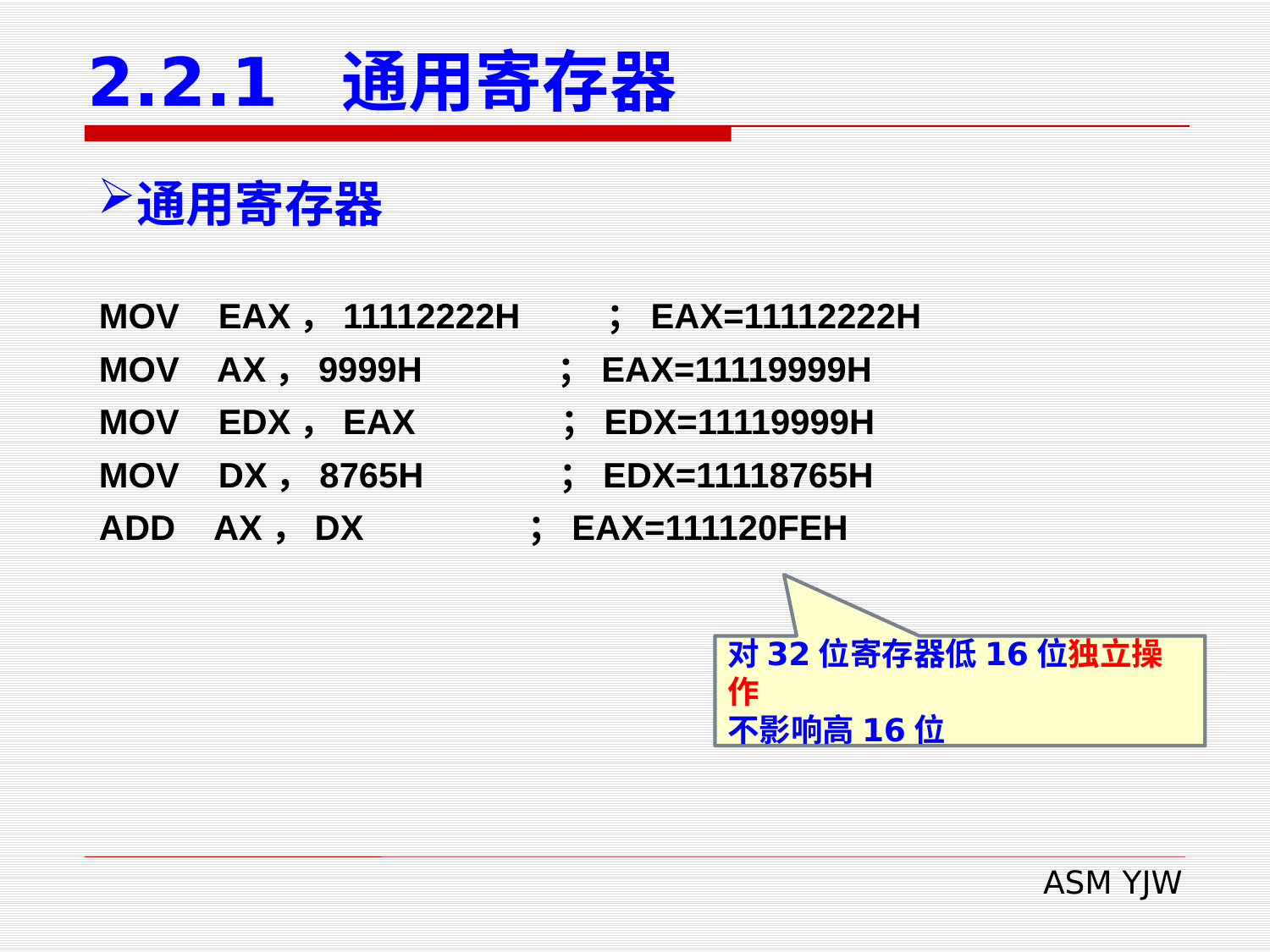

# 2.2.1  通用寄存器
通用寄存器

MOV    EAX，11112222H        ；EAX=11112222H
MOV    AX，9999H             ；EAX=11119999H
MOV    EDX，EAX              ；EDX=11119999H
MOV    DX，8765H             ；EDX=11118765H
ADD    AX，DX                ；EAX=111120FEH
对32位寄存器低16位独立操作
不影响高16位